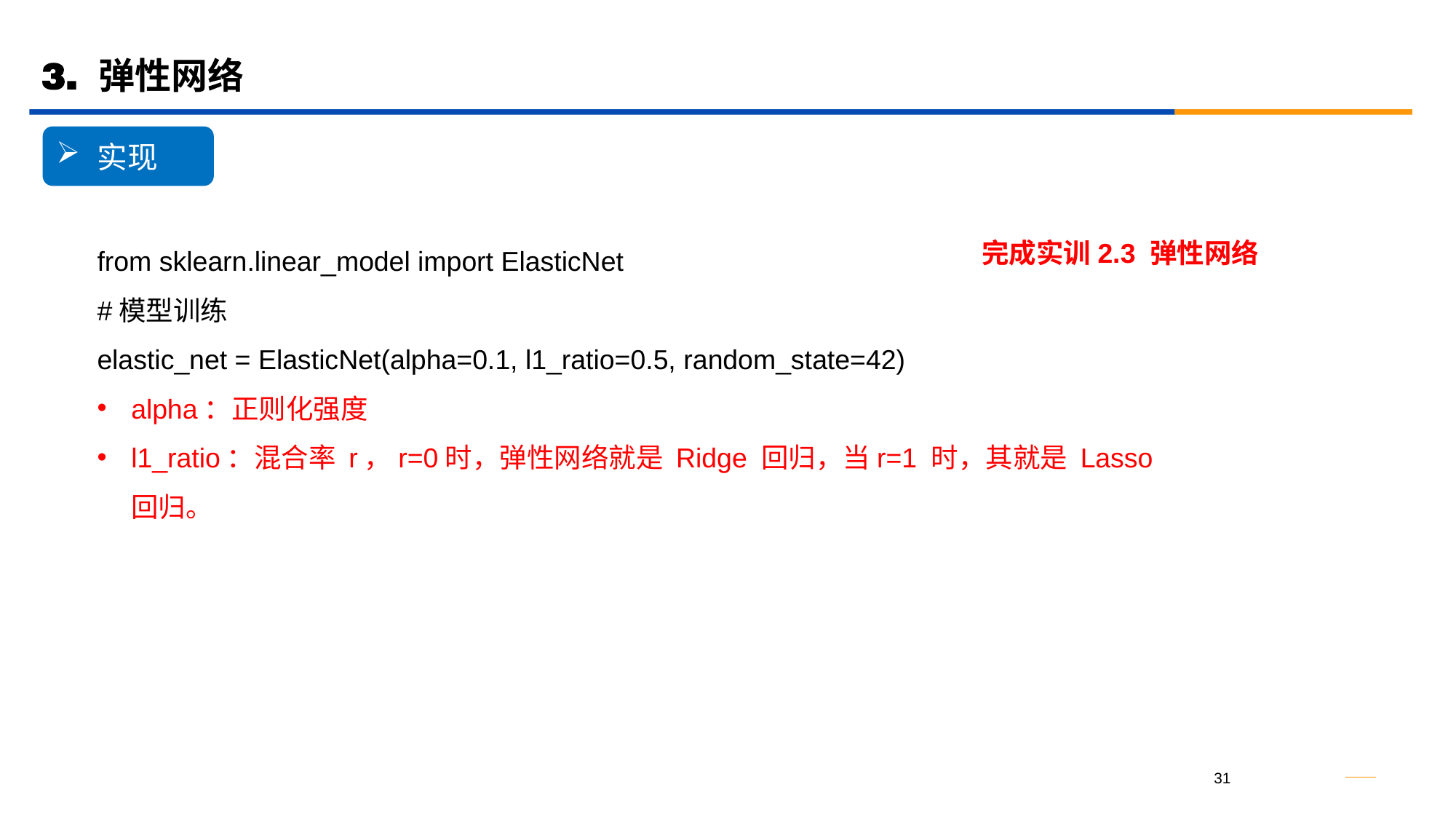

# 3. 弹性网络
实现
from sklearn.linear_model import ElasticNet
#模型训练
elastic_net = ElasticNet(alpha=0.1, l1_ratio=0.5, random_state=42)
alpha：正则化强度
l1_ratio：混合率 r，r=0时，弹性网络就是 Ridge 回归，当r=1 时，其就是 Lasso 回归。

完成实训2.3 弹性网络